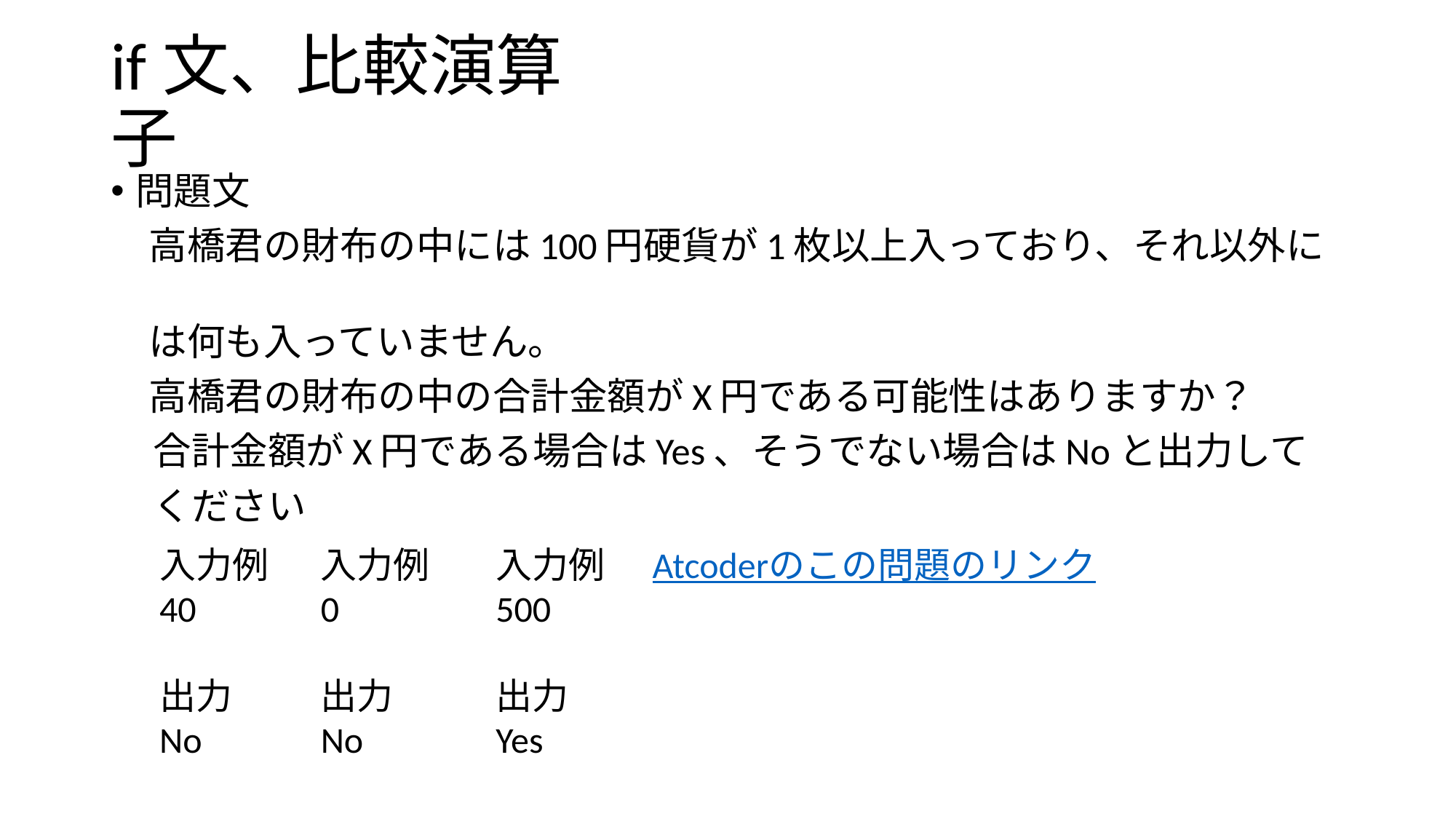

# if文、比較演算子
問題文
　高橋君の財布の中には100円硬貨が1枚以上入っており、それ以外に
　は何も入っていません。
　高橋君の財布の中の合計金額がX円である可能性はありますか？
    合計金額がX円である場合はYes、そうでない場合はNoと出力して
    ください
Atcoderのこの問題のリンク
入力例
0

出力
No
入力例
40

出力
No
入力例
500

出力
Yes